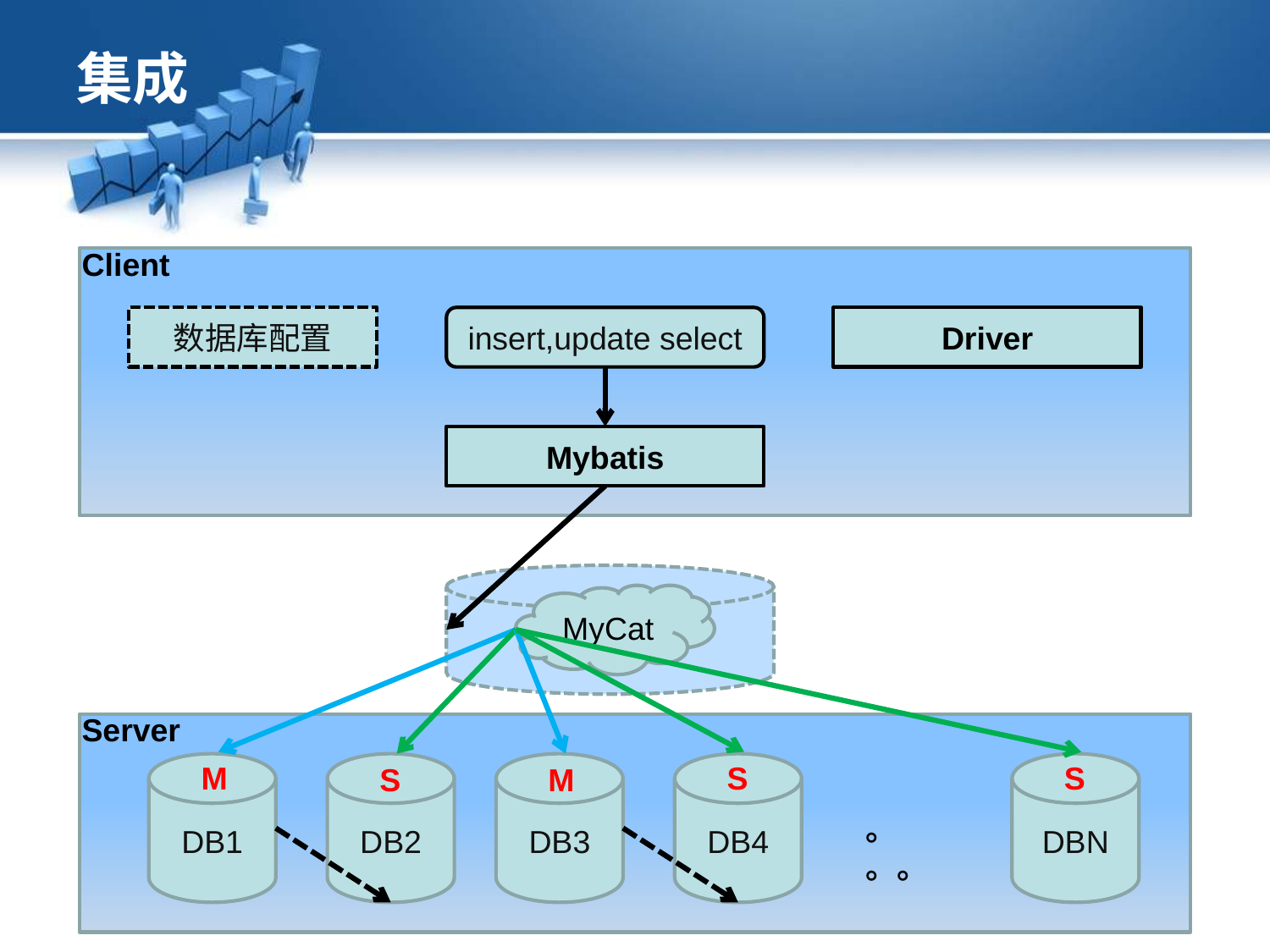

# 集成
Client

数据库配置
insert,update select
Driver
Mybatis

MyCat
Server

M
S
S
DB1
DB2
S
DB3
M
DB4
DBN
。。。